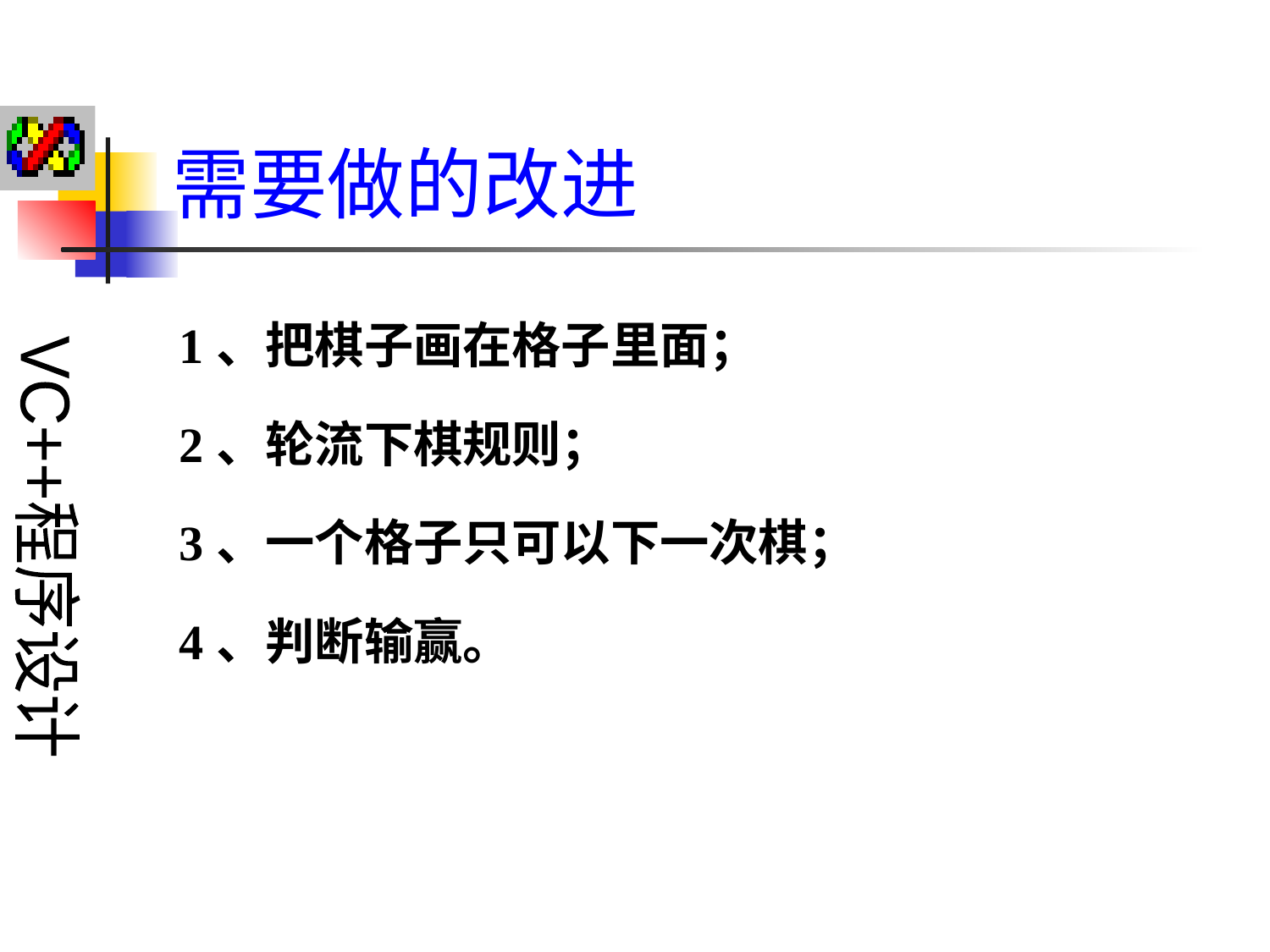

需要做的改进
1、把棋子画在格子里面；
2、轮流下棋规则；
3、一个格子只可以下一次棋；
4、判断输赢。